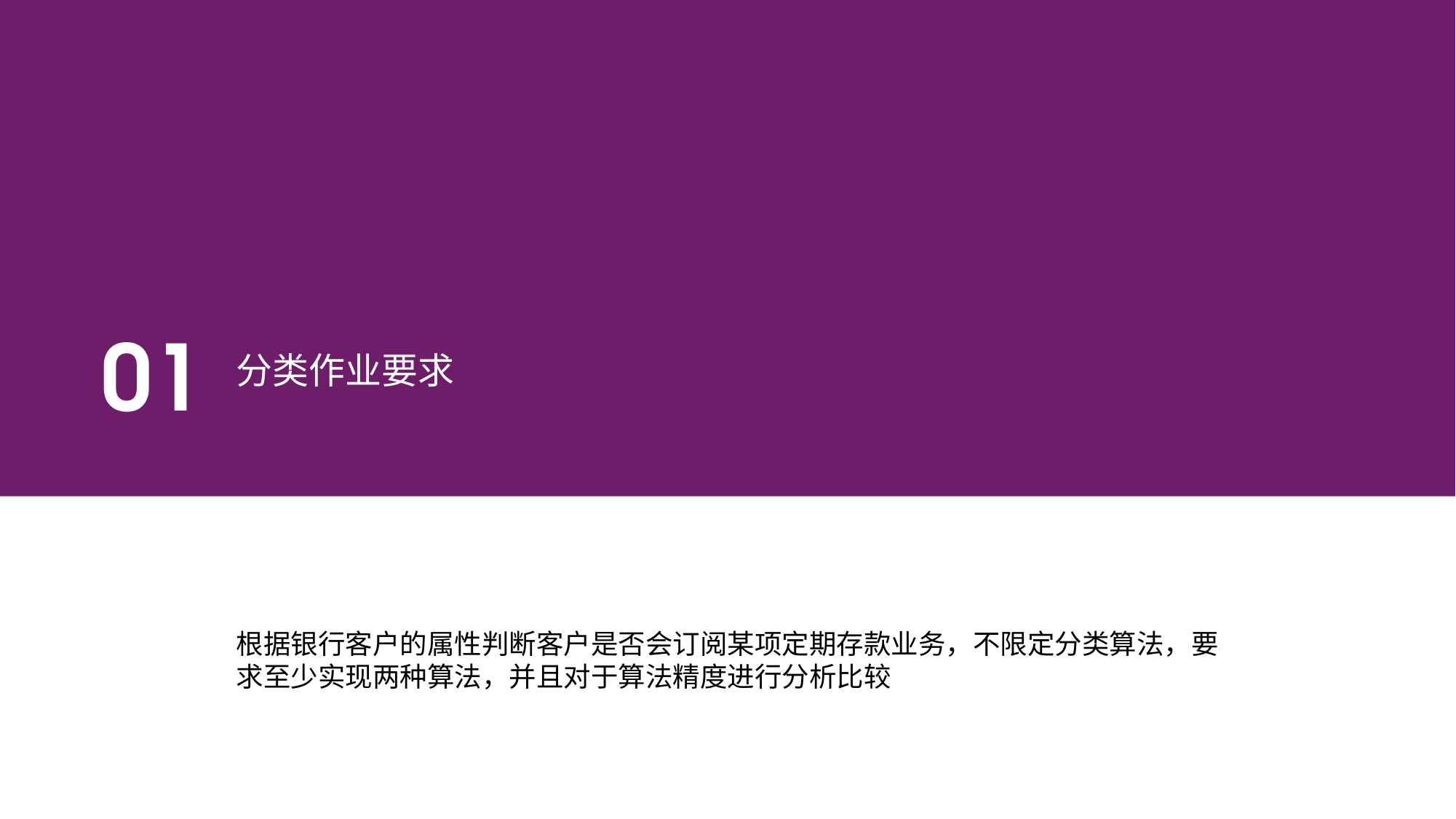

01
分类作业要求
根据银行客户的属性判断客户是否会订阅某项定期存款业务，不限定分类算法，要求至少实现两种算法，并且对于算法精度进行分析比较